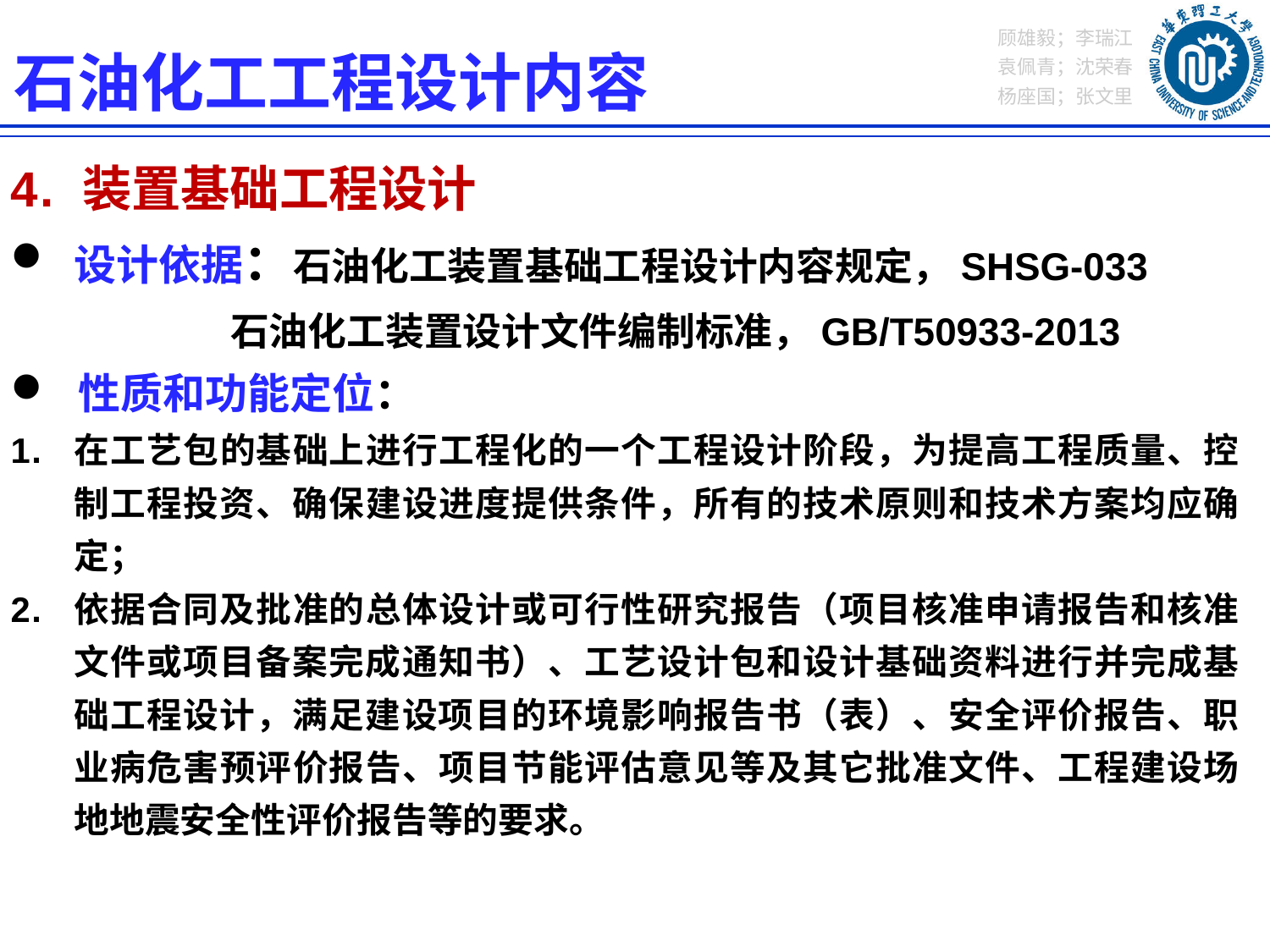

石油化工工程设计内容
装置基础工程设计
设计依据：石油化工装置基础工程设计内容规定，SHSG-033
                      石油化工装置设计文件编制标准，GB/T50933-2013
 性质和功能定位：
在工艺包的基础上进行工程化的一个工程设计阶段，为提高工程质量、控制工程投资、确保建设进度提供条件，所有的技术原则和技术方案均应确定；
依据合同及批准的总体设计或可行性研究报告（项目核准申请报告和核准文件或项目备案完成通知书）、工艺设计包和设计基础资料进行并完成基础工程设计，满足建设项目的环境影响报告书（表）、安全评价报告、职业病危害预评价报告、项目节能评估意见等及其它批准文件、工程建设场地地震安全性评价报告等的要求。